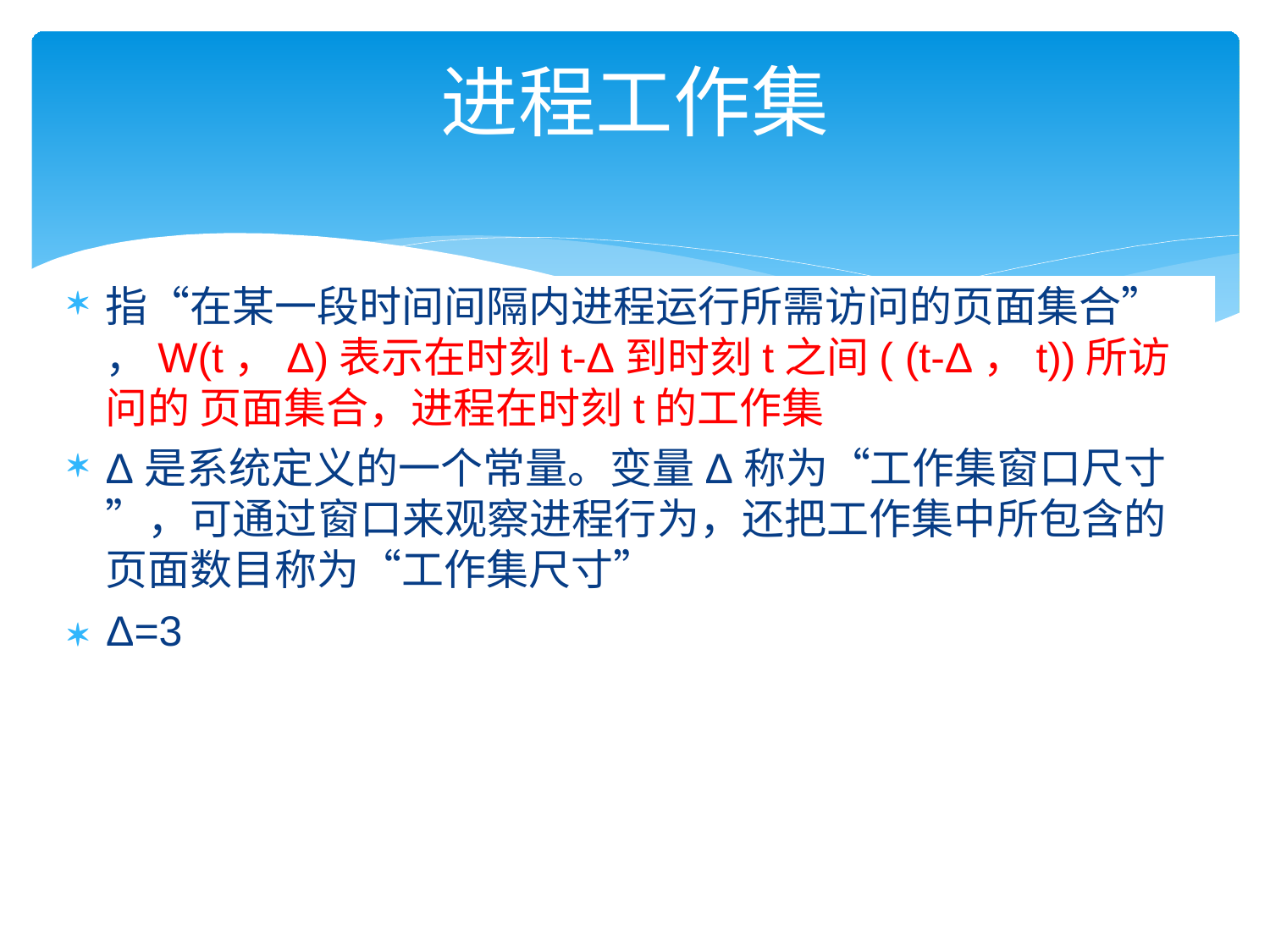

# 进程工作集

指“在某一段时间间隔内进程运行所需访问的页面集合”
，W(t，Δ)表示在时刻t-Δ到时刻t之间( (t-Δ，t))所访问的 页面集合，进程在时刻t的工作集
Δ是系统定义的一个常量。变量Δ称为“工作集窗口尺寸 ”，可通过窗口来观察进程行为，还把工作集中所包含的 页面数目称为“工作集尺寸”
∗ Δ=3